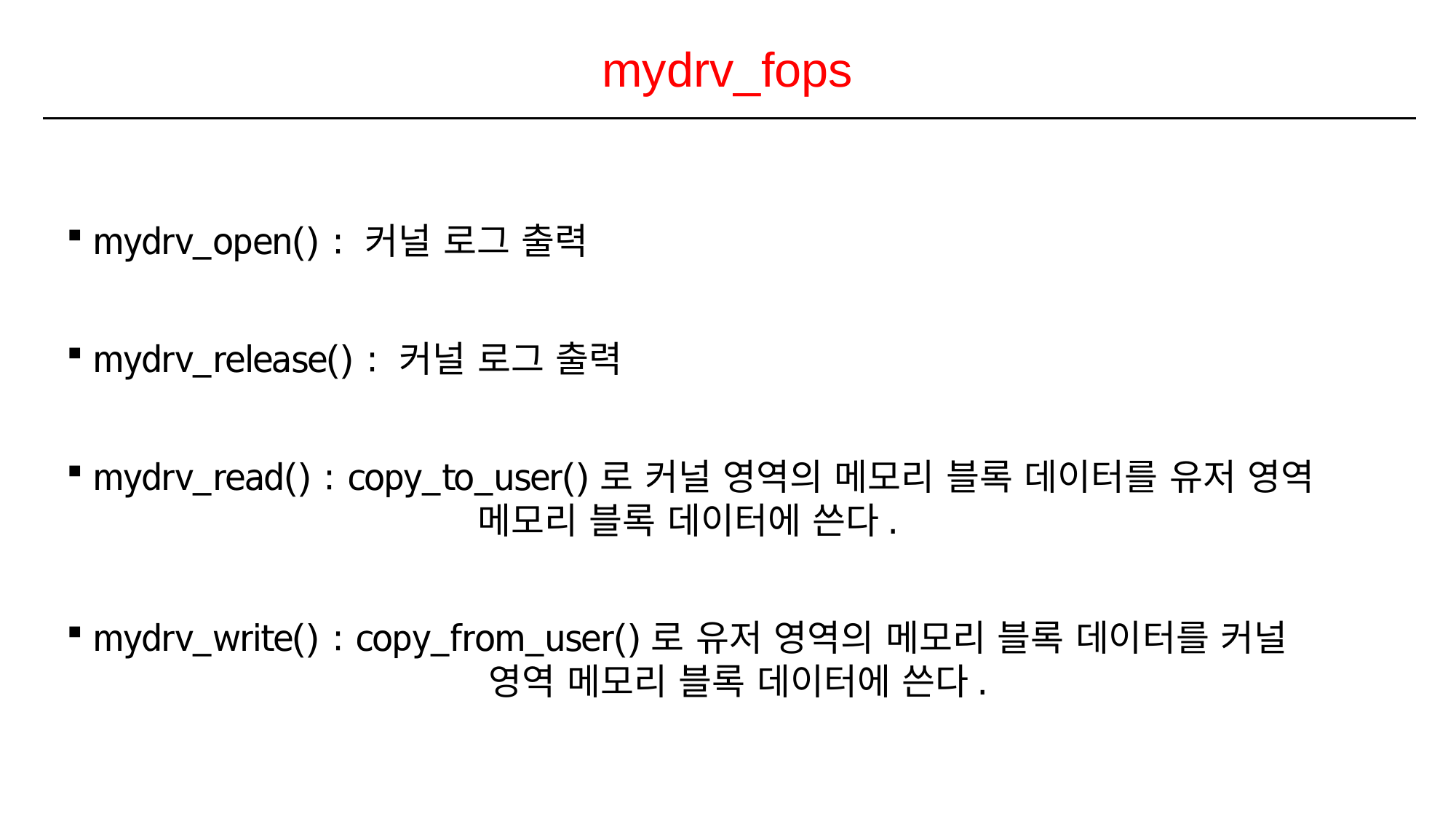

# mydrv_fops

mydrv_open() : 커널 로그 출력

mydrv_release() : 커널 로그 출력

mydrv_read() : copy_to_user()로 커널 영역의 메모리 블록 데이터를 유저 영역 			     메모리 블록 데이터에 쓴다.

mydrv_write() : copy_from_user()로 유저 영역의 메모리 블록 데이터를 커널 			      영역 메모리 블록 데이터에 쓴다.